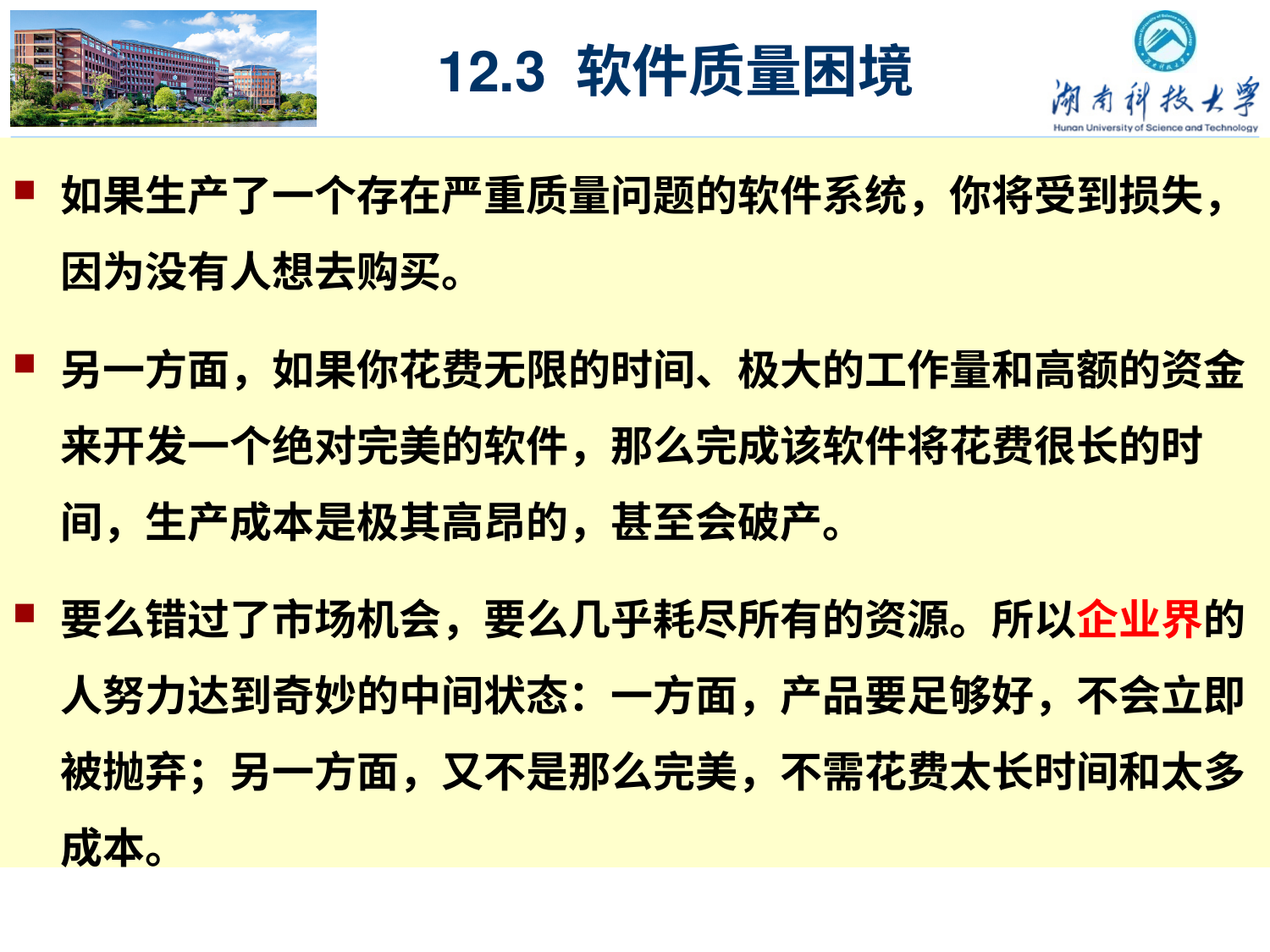

12.3 软件质量困境
如果生产了一个存在严重质量问题的软件系统，你将受到损失，因为没有人想去购买。
另一方面，如果你花费无限的时间、极大的工作量和高额的资金来开发一个绝对完美的软件，那么完成该软件将花费很长的时间，生产成本是极其高昂的，甚至会破产。
要么错过了市场机会，要么几乎耗尽所有的资源。所以企业界的人努力达到奇妙的中间状态：一方面，产品要足够好，不会立即被抛弃；另一方面，又不是那么完美，不需花费太长时间和太多成本。
7